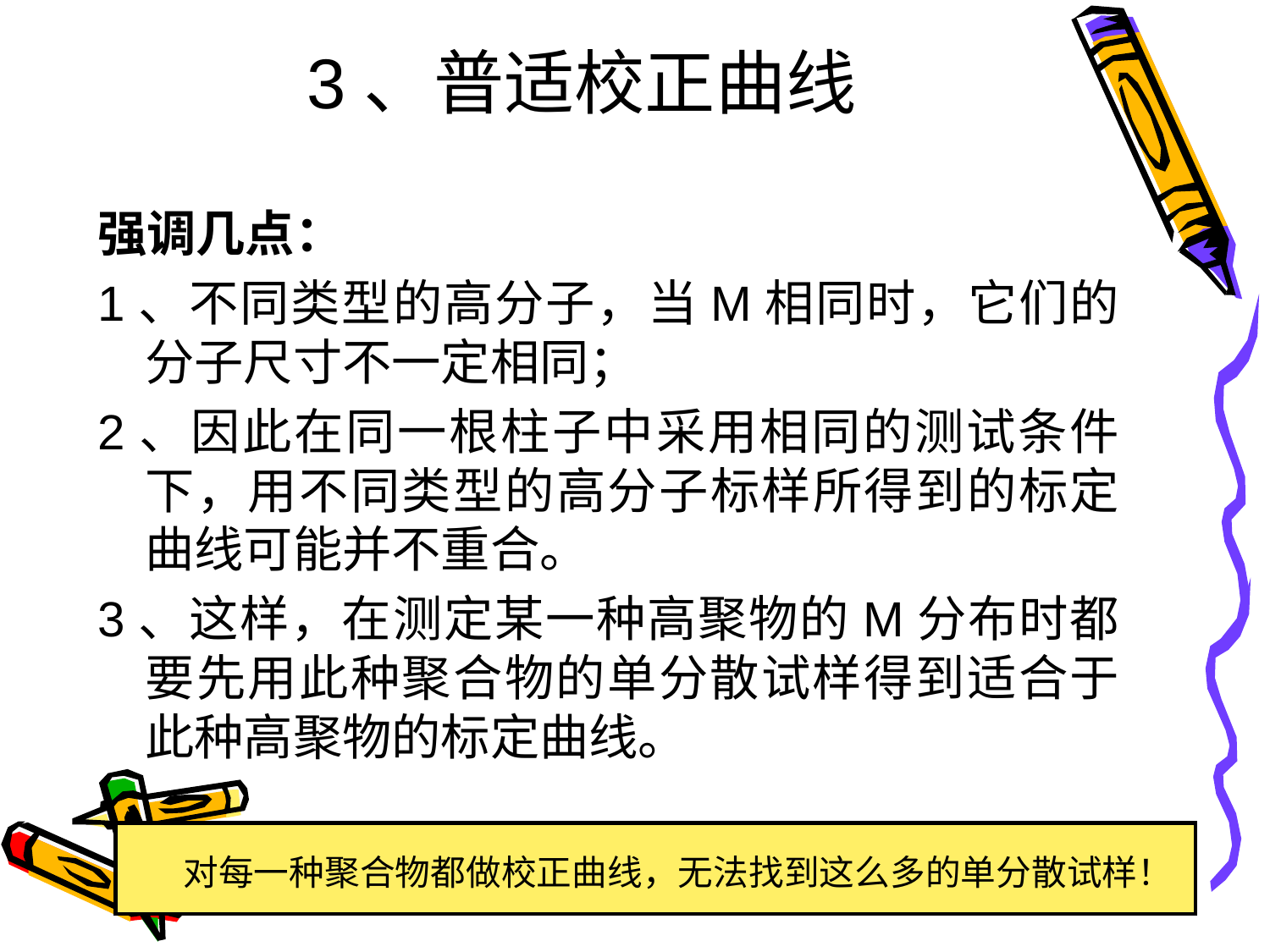

# 3、普适校正曲线
强调几点：
1、不同类型的高分子，当M相同时，它们的分子尺寸不一定相同；
2、因此在同一根柱子中采用相同的测试条件下，用不同类型的高分子标样所得到的标定曲线可能并不重合。
3、这样，在测定某一种高聚物的M分布时都要先用此种聚合物的单分散试样得到适合于此种高聚物的标定曲线。
      对每一种聚合物都做校正曲线，无法找到这么多的单分散试样！